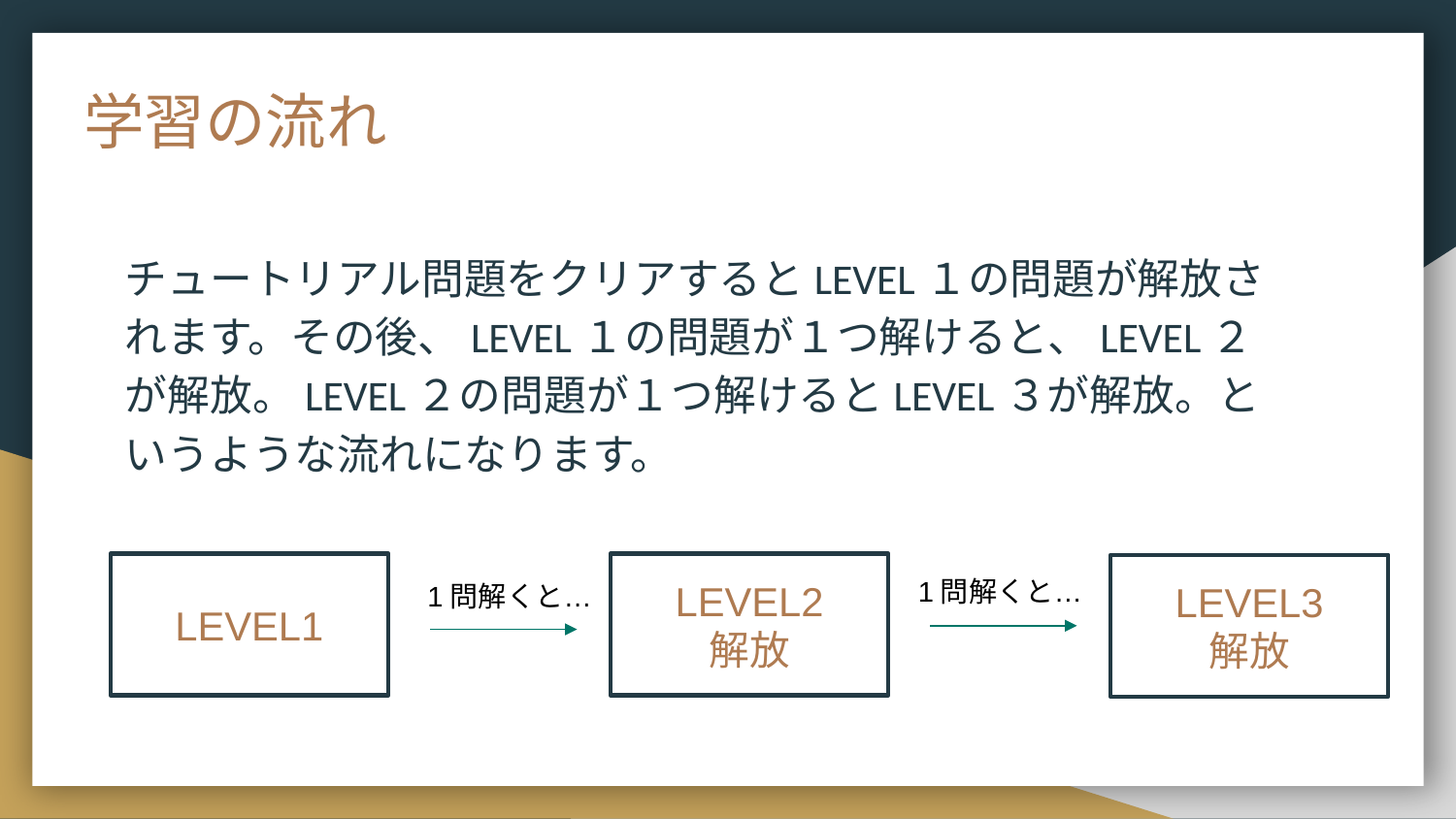

# 学習の流れ
チュートリアル問題をクリアするとLEVEL１の問題が解放されます。その後、LEVEL１の問題が１つ解けると、LEVEL２が解放。LEVEL２の問題が１つ解けるとLEVEL３が解放。というような流れになります。
LEVEL2
解放
LEVEL1
LEVEL3
解放
1問解くと…
1問解くと…